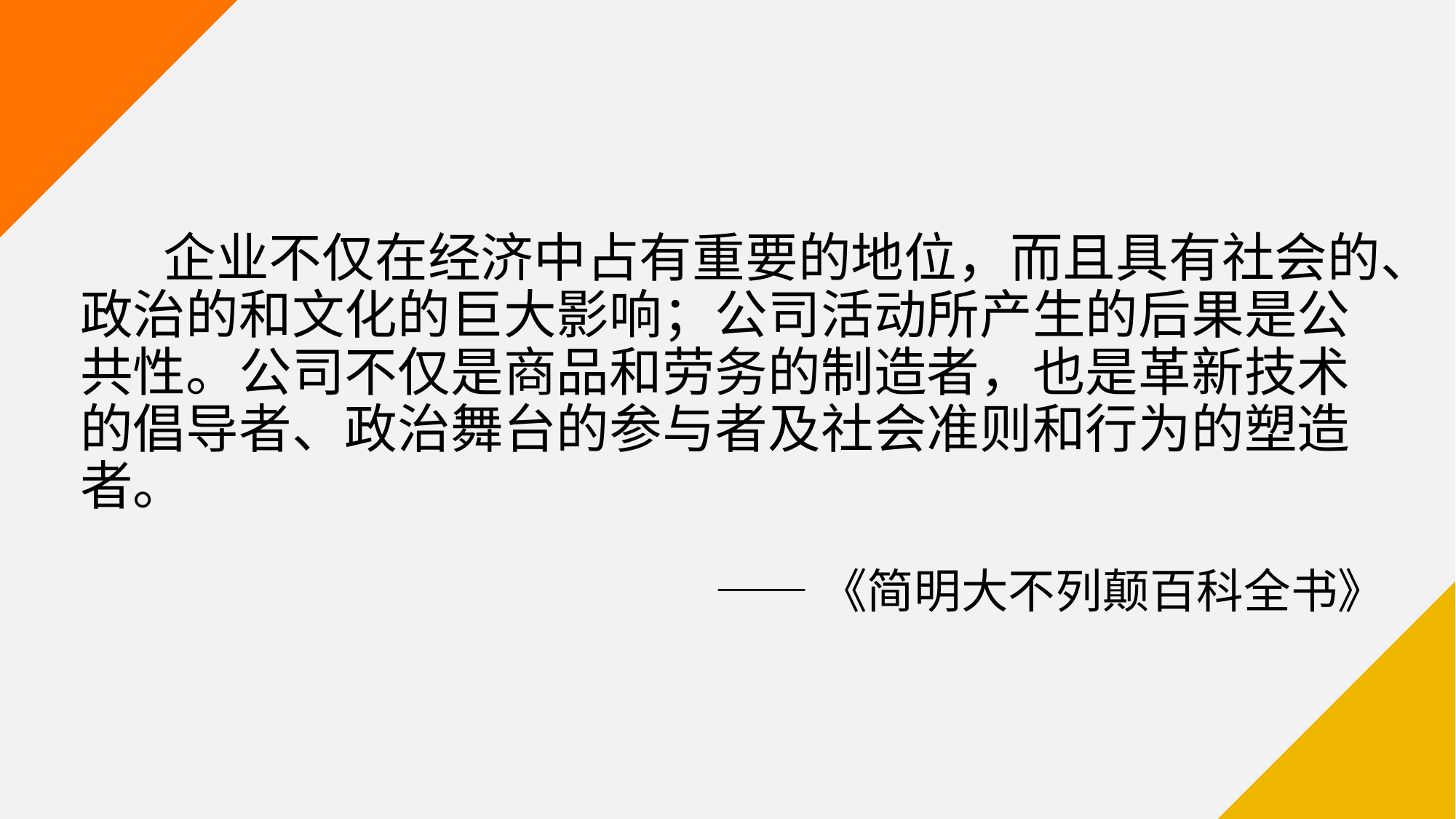

企业不仅在经济中占有重要的地位，而且具有社会的、政治的和文化的巨大影响；公司活动所产生的后果是公共性。公司不仅是商品和劳务的制造者，也是革新技术的倡导者、政治舞台的参与者及社会准则和行为的塑造者。
——《简明大不列颠百科全书》